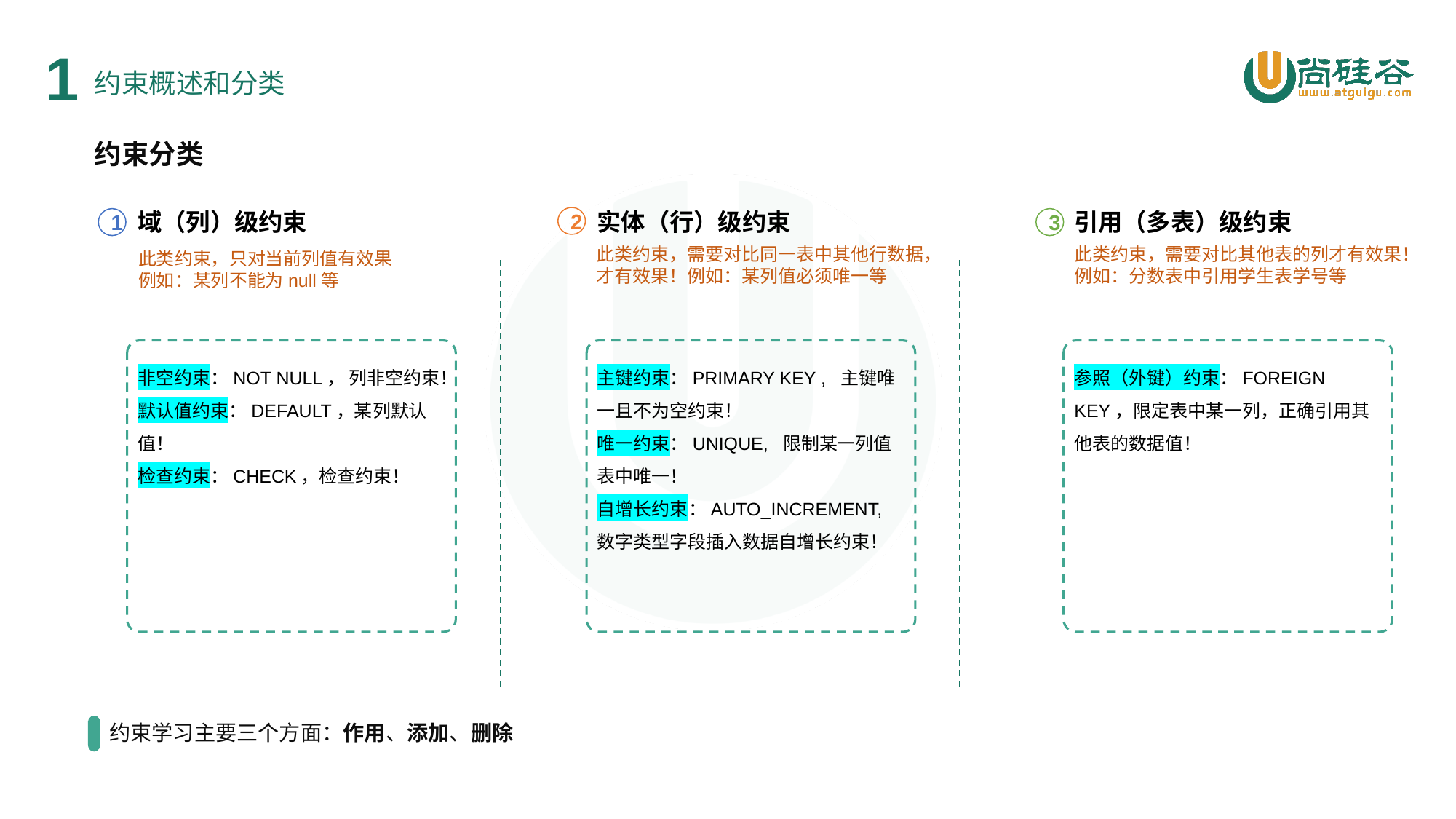

1
约束概述和分类
约束分类
域（列）级约束
实体（行）级约束
引用（多表）级约束
2
1
3
此类约束，需要对比同一表中其他行数据，才有效果！例如：某列值必须唯一等
此类约束，需要对比其他表的列才有效果！
例如：分数表中引用学生表学号等
此类约束，只对当前列值有效果
例如：某列不能为null等

非空约束：NOT NULL， 列非空约束！
默认值约束：DEFAULT，某列默认值！
检查约束：CHECK，检查约束！
主键约束：PRIMARY KEY ,  主键唯一且不为空约束！
唯一约束：UNIQUE,  限制某一列值表中唯一！
自增长约束：AUTO_INCREMENT, 数字类型字段插入数据自增长约束！
参照（外键）约束：FOREIGN KEY，限定表中某一列，正确引用其他表的数据值！
约束学习主要三个方面：作用、添加、删除